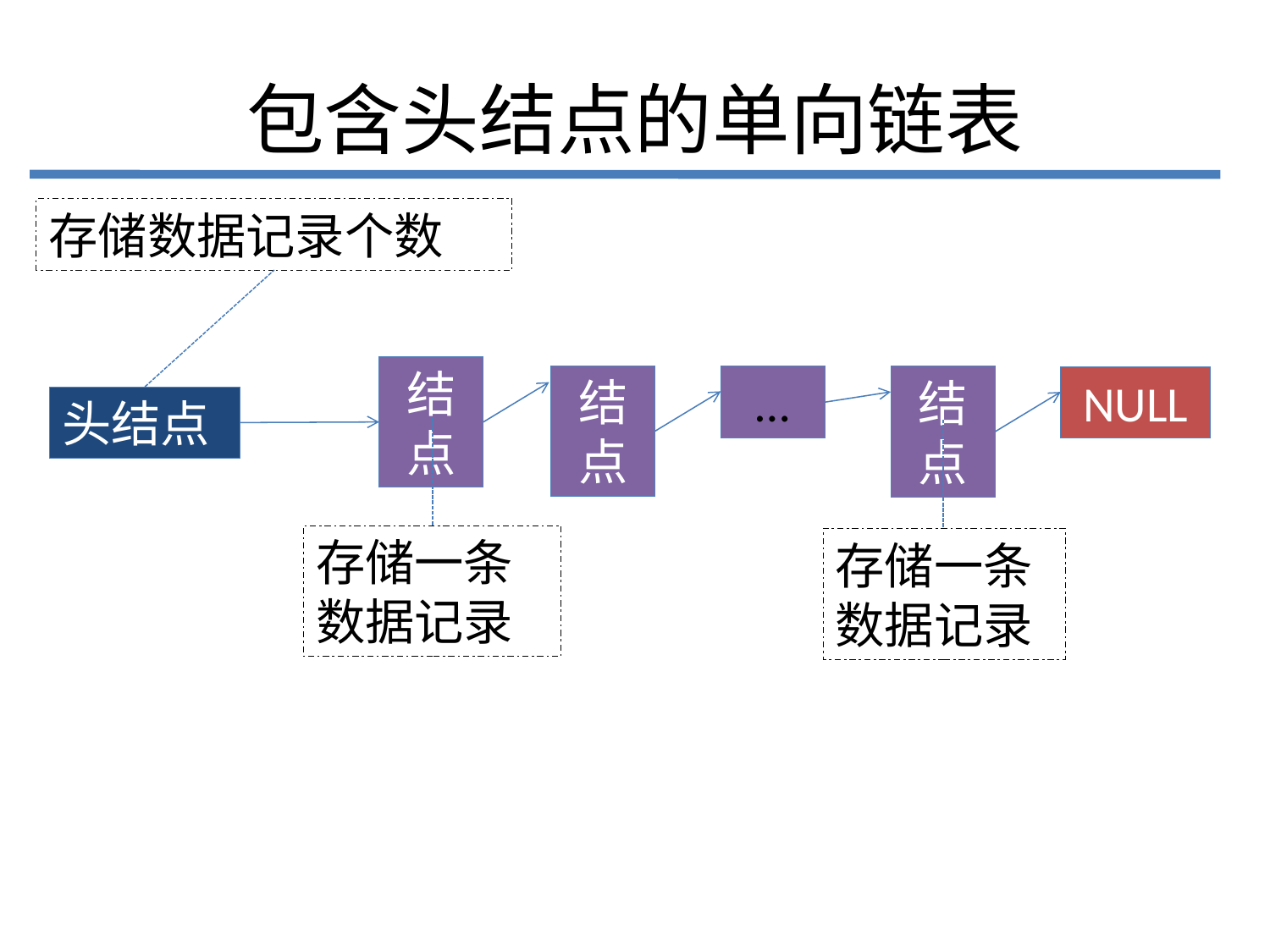

# 包含头结点的单向链表
存储数据记录个数
结点
结点
…
结点
NULL
头结点
存储一条数据记录
存储一条数据记录